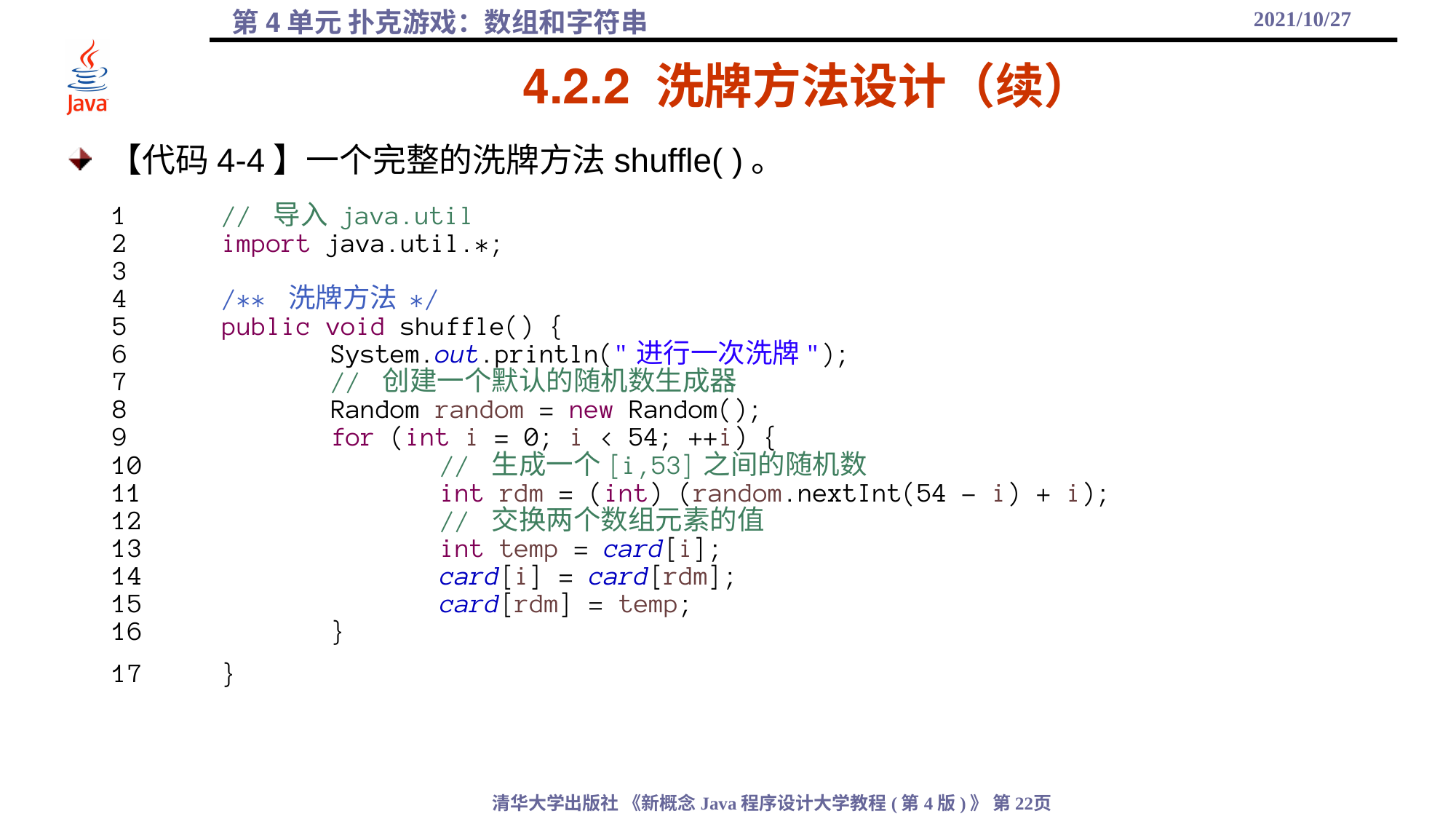

2021/10/27
# 4.2.2 洗牌方法设计（续）
【代码4-4】一个完整的洗牌方法shuffle( )。
1	// 导入 java.util
2	import java.util.*;
3
4	/** 洗牌方法 */
5	public void shuffle() {
6		System.out.println("进行一次洗牌");
7		// 创建一个默认的随机数生成器
8		Random random = new Random();
9		for (int i = 0; i < 54; ++i) {
10			// 生成一个[i,53]之间的随机数
11			int rdm = (int) (random.nextInt(54 - i) + i);
12			// 交换两个数组元素的值
13			int temp = card[i];
14			card[i] = card[rdm];
15			card[rdm] = temp;
16		}
17	}